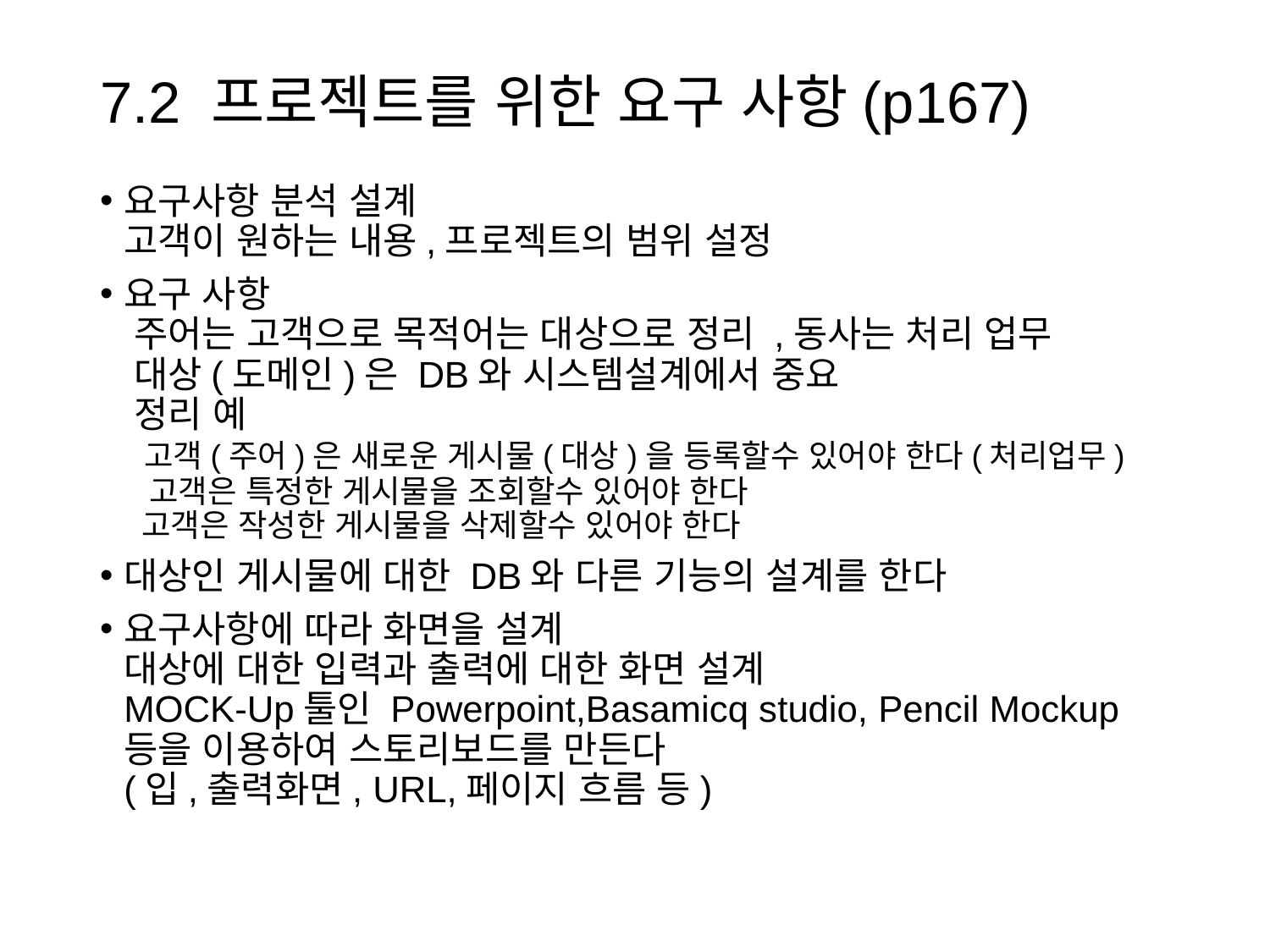

# 7.2 프로젝트를 위한 요구 사항(p167)
요구사항 분석 설계
고객이 원하는 내용,프로젝트의 범위 설정
요구 사항
 주어는 고객으로 목적어는 대상으로 정리 ,동사는 처리 업무
 대상(도메인)은 DB와 시스템설계에서 중요
 정리 예
  고객(주어)은 새로운 게시물(대상)을 등록할수 있어야 한다(처리업무)
  고객은 특정한 게시물을 조회할수 있어야 한다
  고객은 작성한 게시물을 삭제할수 있어야 한다
대상인 게시물에 대한 DB와 다른 기능의 설계를 한다
요구사항에 따라 화면을 설계
대상에 대한 입력과 출력에 대한 화면 설계
MOCK-Up툴인 Powerpoint,Basamicq studio, Pencil Mockup
등을 이용하여 스토리보드를 만든다
(입,출력화면, URL,페이지 흐름 등)